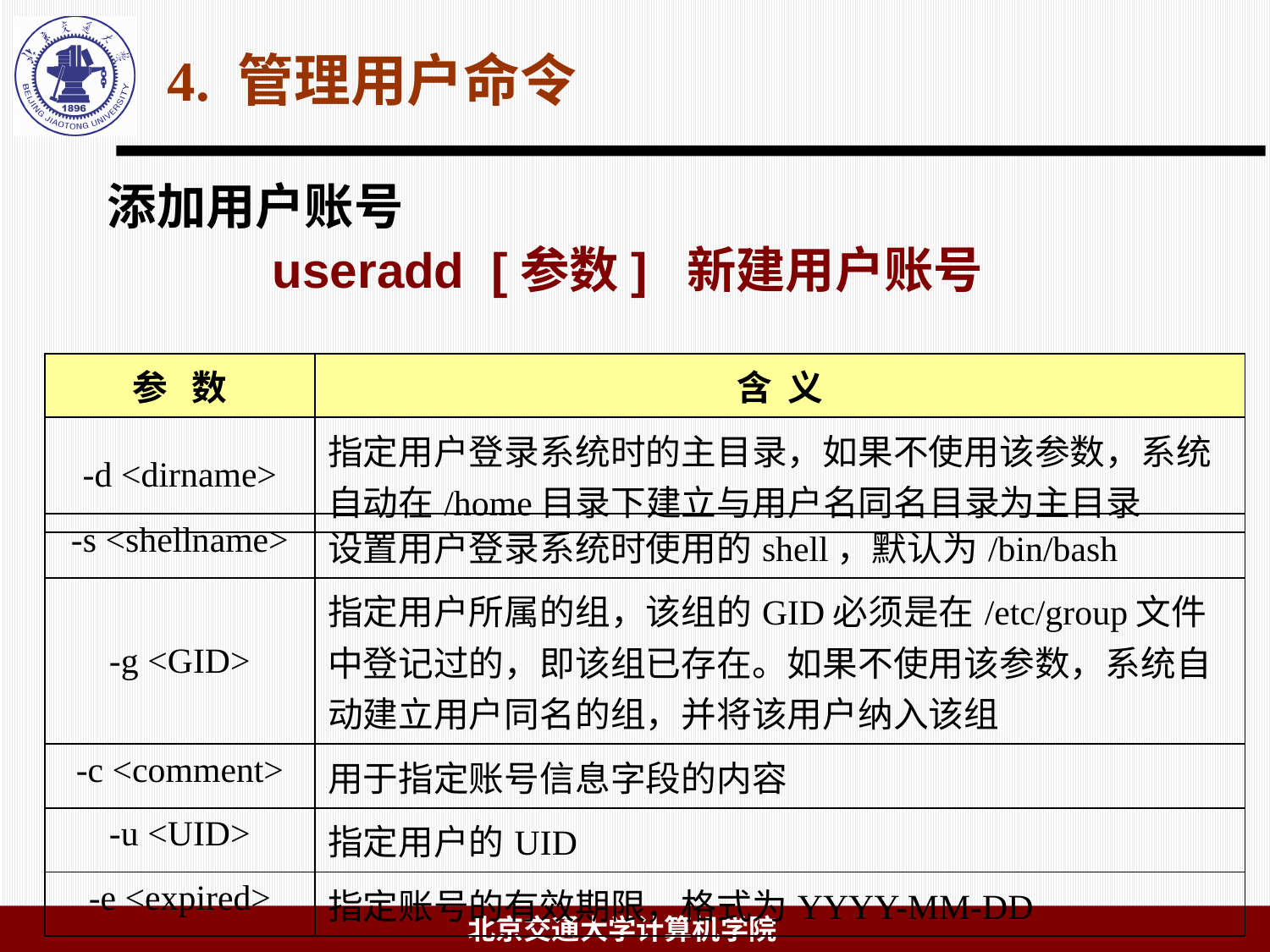

# 4. 管理用户命令
添加用户账号
            useradd  [参数]  新建用户账号
| 参 数 | 含 义 |
| --- | --- |
| -d <dirname> | 指定用户登录系统时的主目录，如果不使用该参数，系统自动在/home目录下建立与用户名同名目录为主目录 |
| -s <shellname> | 设置用户登录系统时使用的shell，默认为/bin/bash |
| --- | --- |
| -g <GID> | 指定用户所属的组，该组的GID必须是在/etc/group文件中登记过的，即该组已存在。如果不使用该参数，系统自动建立用户同名的组，并将该用户纳入该组 |
| -c <comment> | 用于指定账号信息字段的内容 |
| -u <UID> | 指定用户的UID |
| -e <expired> | 指定账号的有效期限，格式为YYYY-MM-DD |